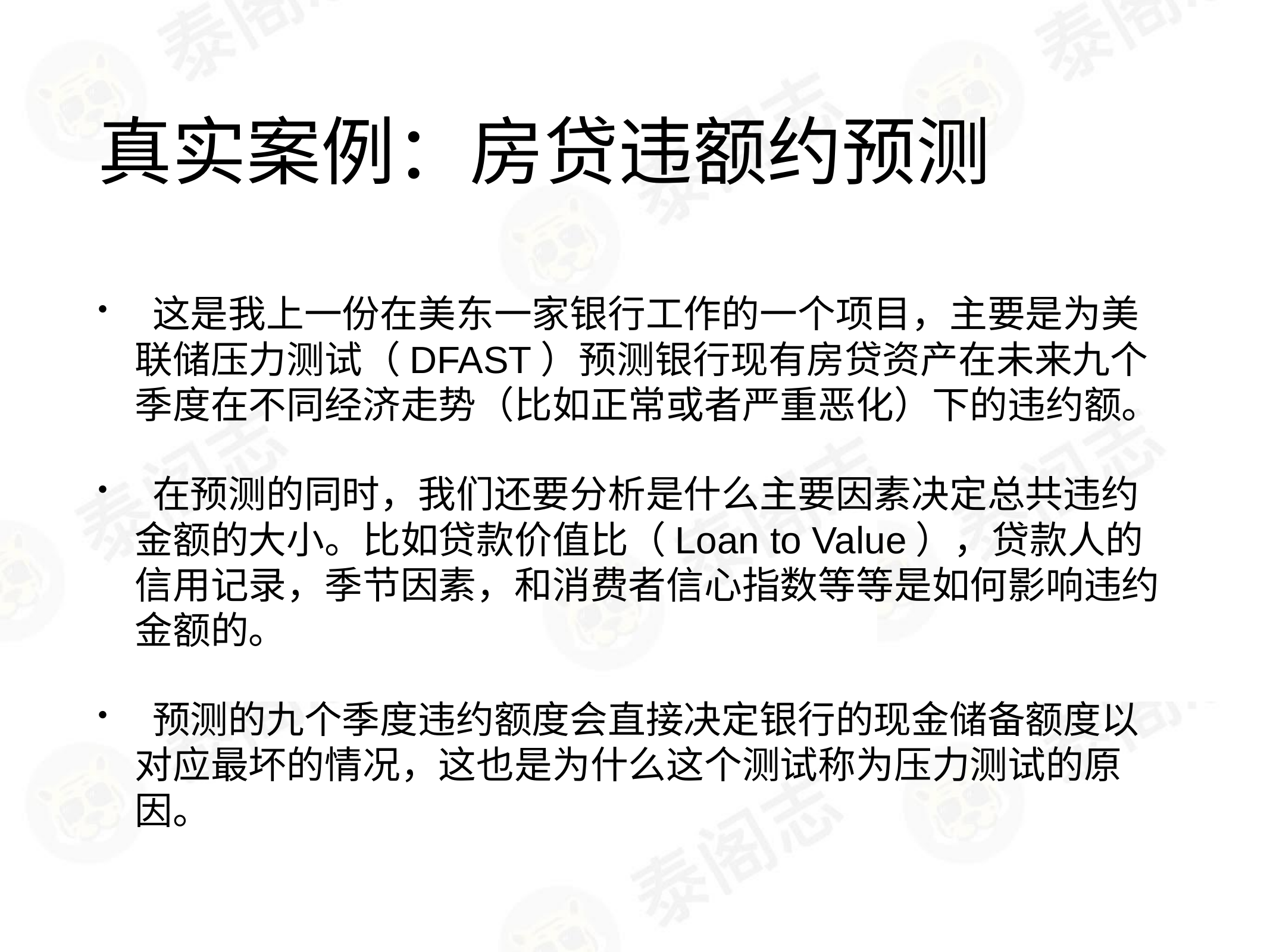

# 真实案例：房贷违额约预测
 这是我上一份在美东一家银行工作的一个项目，主要是为美联储压力测试（DFAST）预测银行现有房贷资产在未来九个季度在不同经济走势（比如正常或者严重恶化）下的违约额。
 在预测的同时，我们还要分析是什么主要因素决定总共违约金额的大小。比如贷款价值比（Loan to Value），贷款人的信用记录，季节因素，和消费者信心指数等等是如何影响违约金额的。
 预测的九个季度违约额度会直接决定银行的现金储备额度以对应最坏的情况，这也是为什么这个测试称为压力测试的原因。